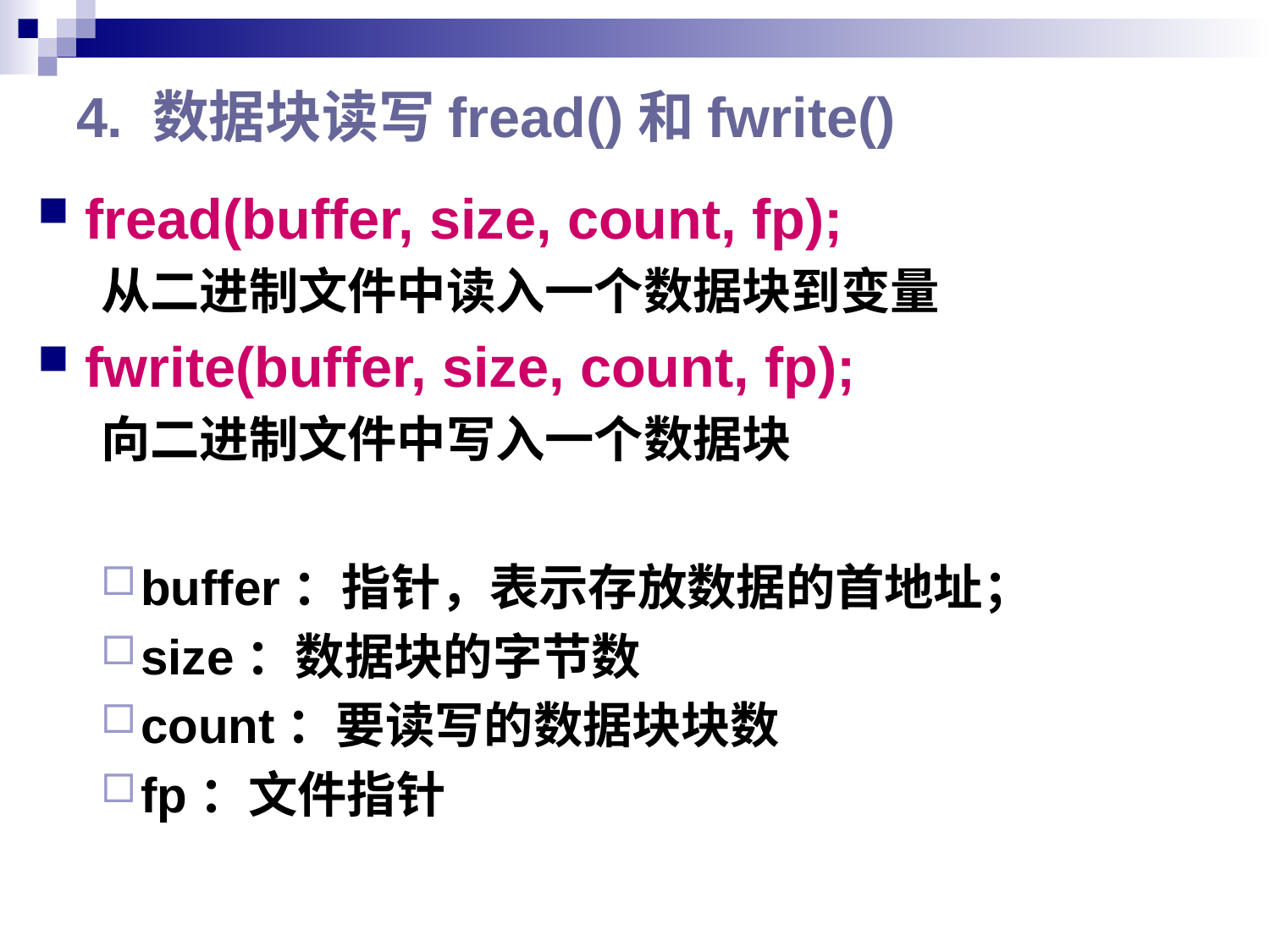

# 4. 数据块读写fread()和fwrite()
fread(buffer, size, count, fp);
从二进制文件中读入一个数据块到变量
fwrite(buffer, size, count, fp);
向二进制文件中写入一个数据块

buffer：指针，表示存放数据的首地址；
size：数据块的字节数
count：要读写的数据块块数
fp：文件指针